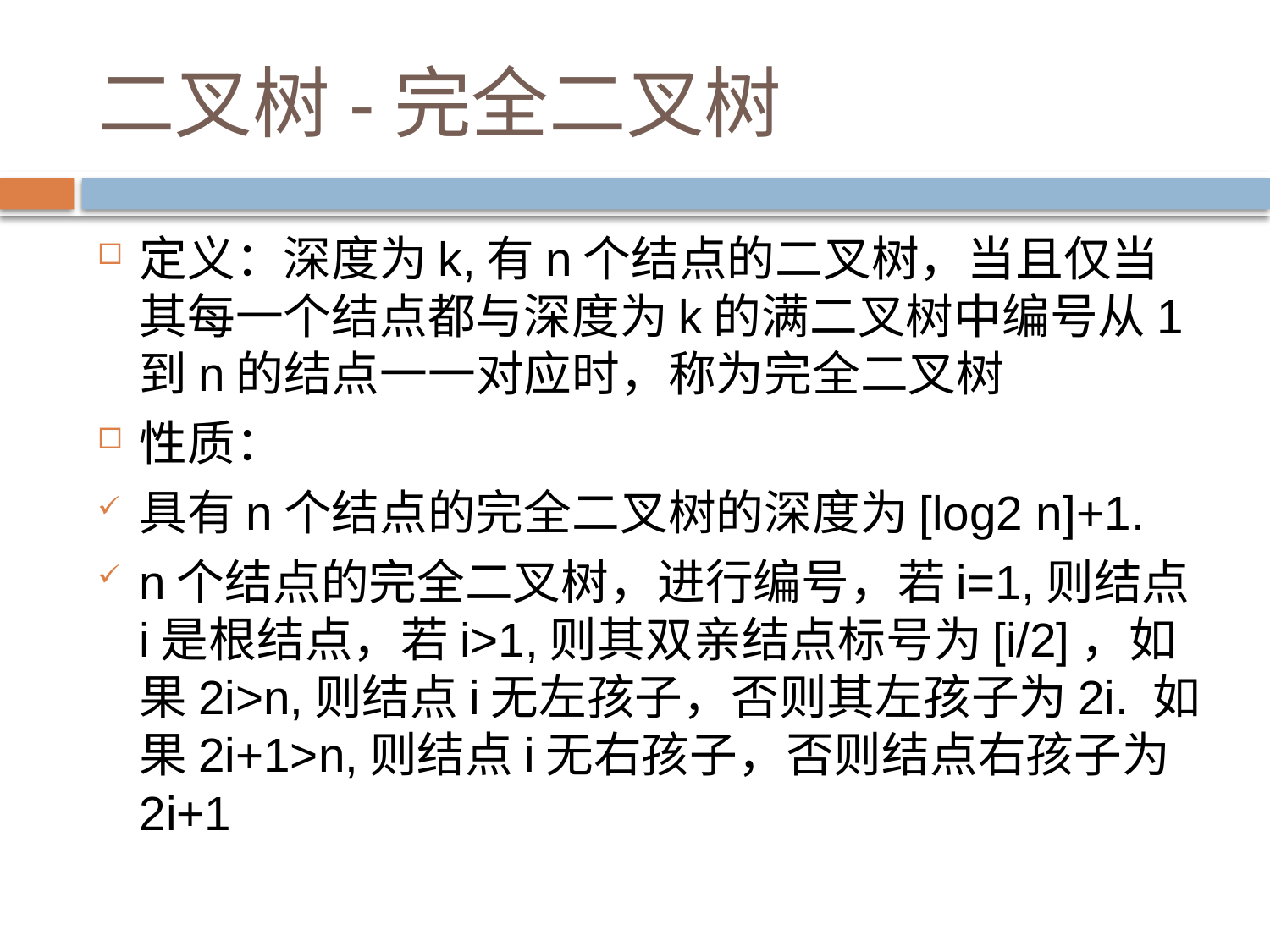

# 二叉树-完全二叉树
定义：深度为k,有n个结点的二叉树，当且仅当其每一个结点都与深度为k的满二叉树中编号从1到n的结点一一对应时，称为完全二叉树
性质：
具有n个结点的完全二叉树的深度为[log2 n]+1.
n个结点的完全二叉树，进行编号，若i=1,则结点i是根结点，若i>1,则其双亲结点标号为[i/2]，如果2i>n,则结点i无左孩子，否则其左孩子为2i. 如果2i+1>n,则结点i无右孩子，否则结点右孩子为2i+1